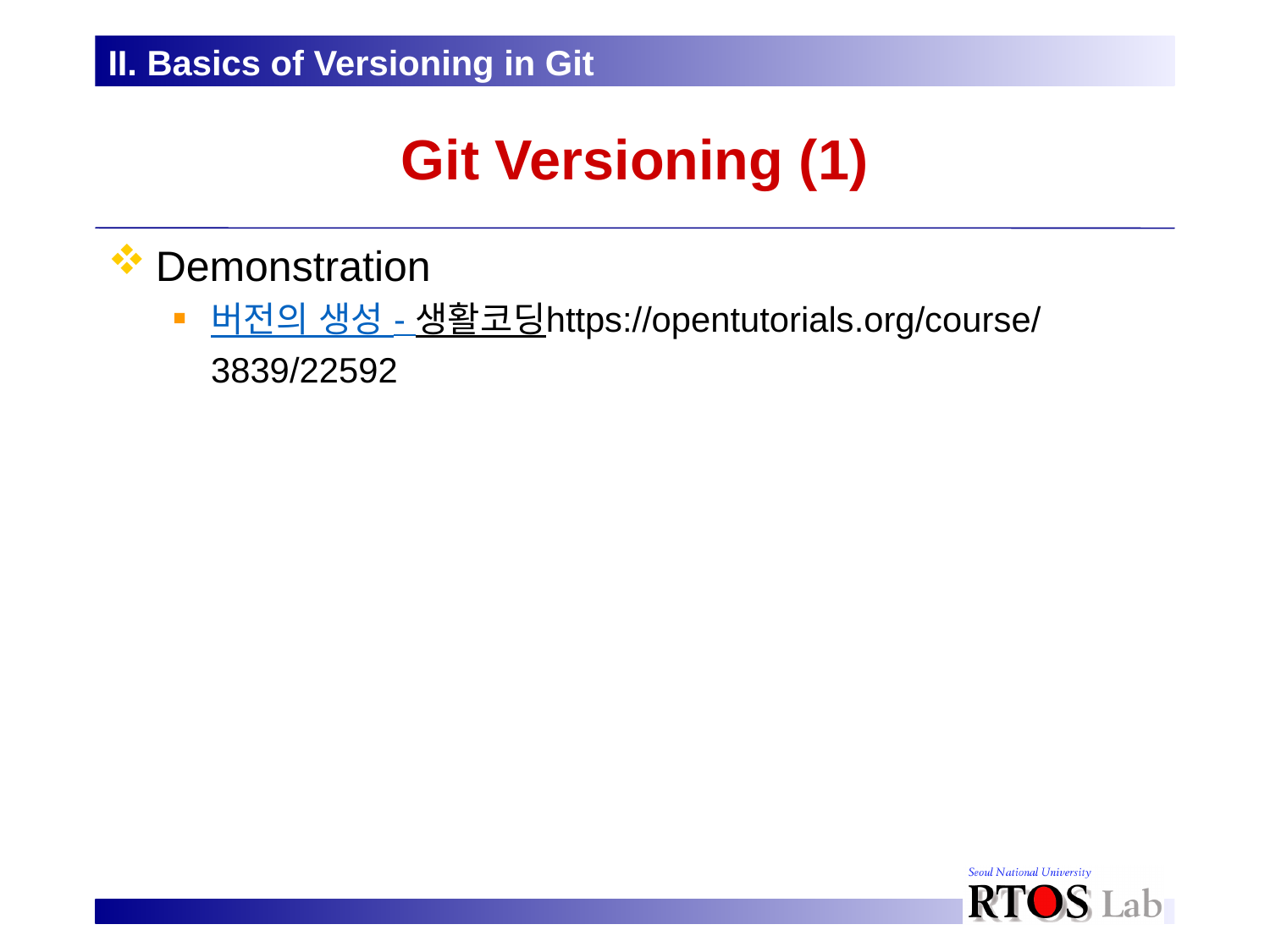

II. Basics of Versioning in Git
# Git Versioning (1)
Demonstration
버전의 생성 - 생활코딩https://opentutorials.org/course/3839/22592